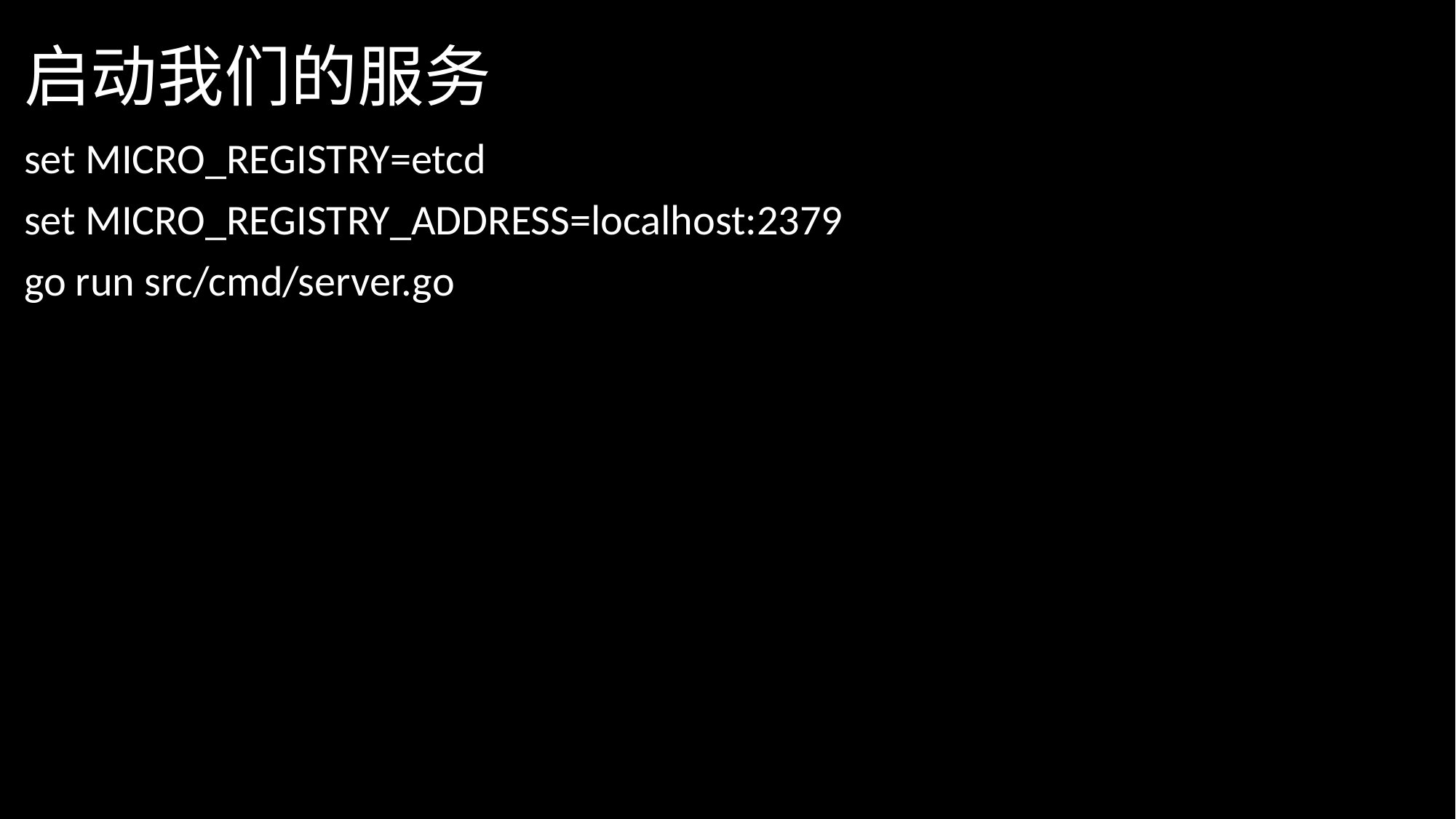

# 启动我们的服务
set MICRO_REGISTRY=etcd
set MICRO_REGISTRY_ADDRESS=localhost:2379
go run src/cmd/server.go